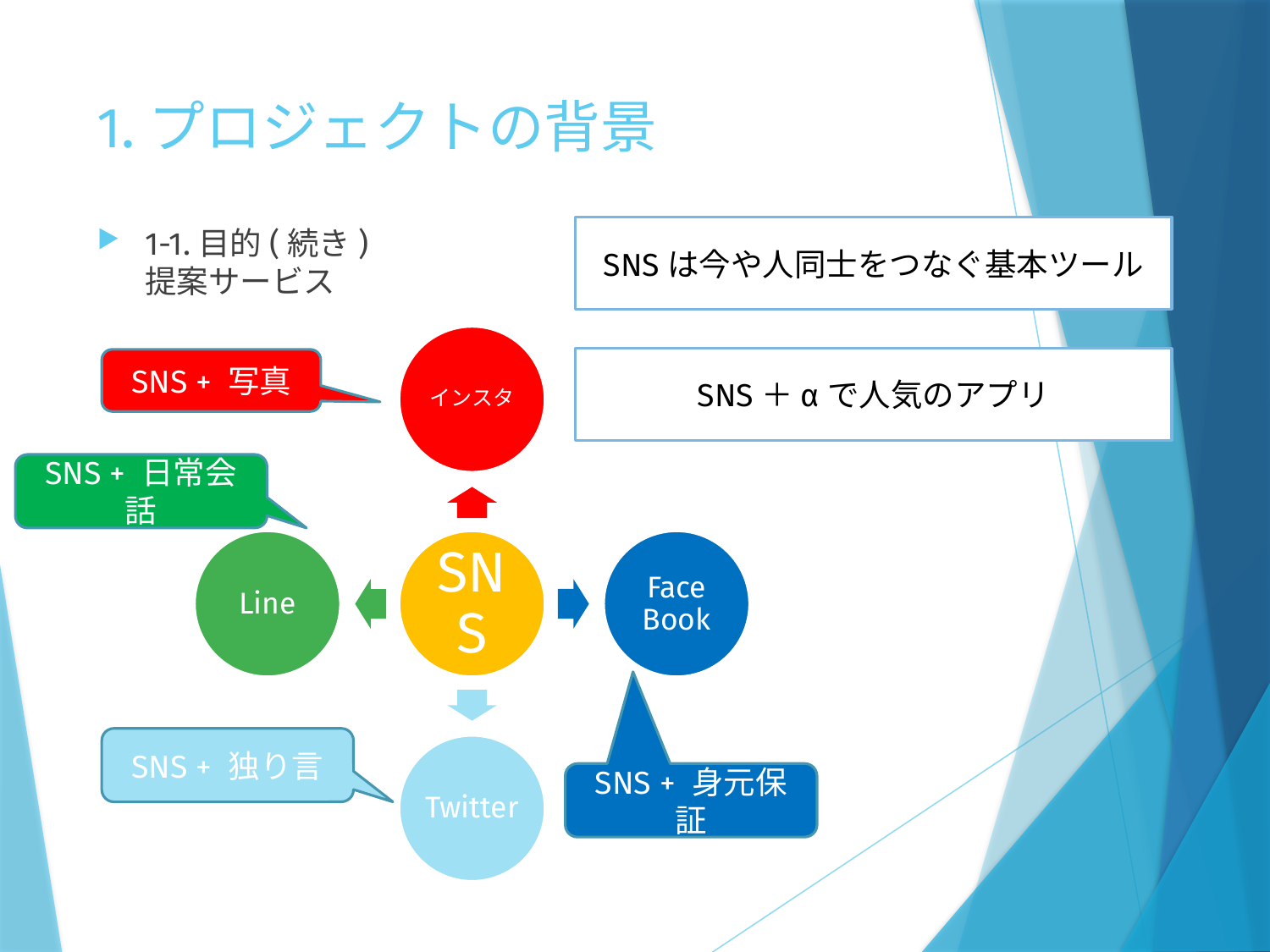

# 1.プロジェクトの背景
1-1.目的(続き)
提案サービス
SNSは今や人同士をつなぐ基本ツール
SNS

インスタ

Face Book

Twitter

Line
SNS＋αで人気のアプリ
SNS + 写真
SNS + 日常会話
SNS + 独り言
SNS + 身元保証